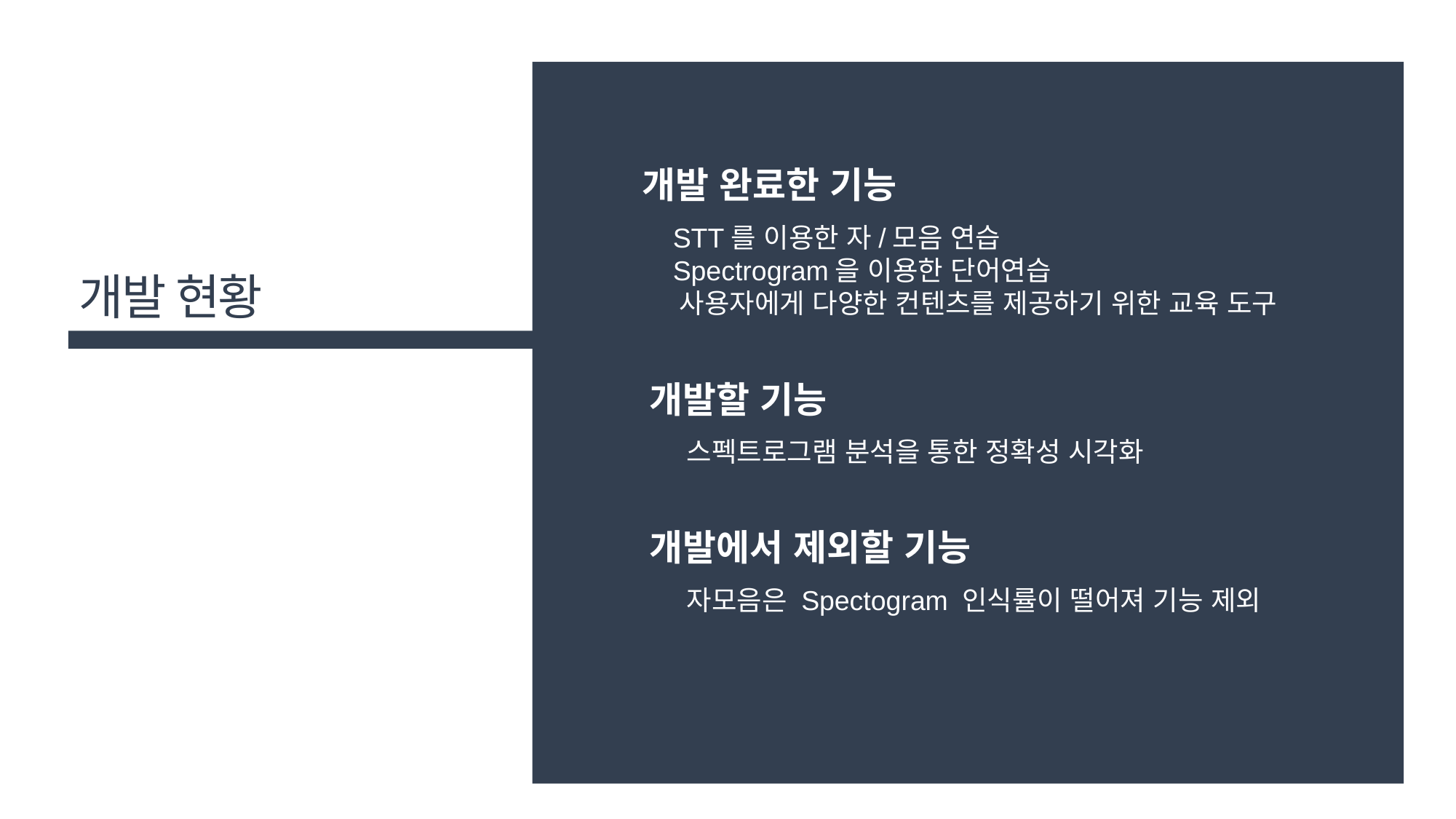

개발 완료한 기능

    STT를 이용한 자/모음 연습
    Spectrogram을 이용한 단어연습
    사용자에게 다양한 컨텐츠를 제공하기 위한 교육 도구
개발 현황

개발할 기능

    스펙트로그램 분석을 통한 정확성 시각화
개발에서 제외할 기능

    자모음은 Spectogram 인식률이 떨어져 기능 제외